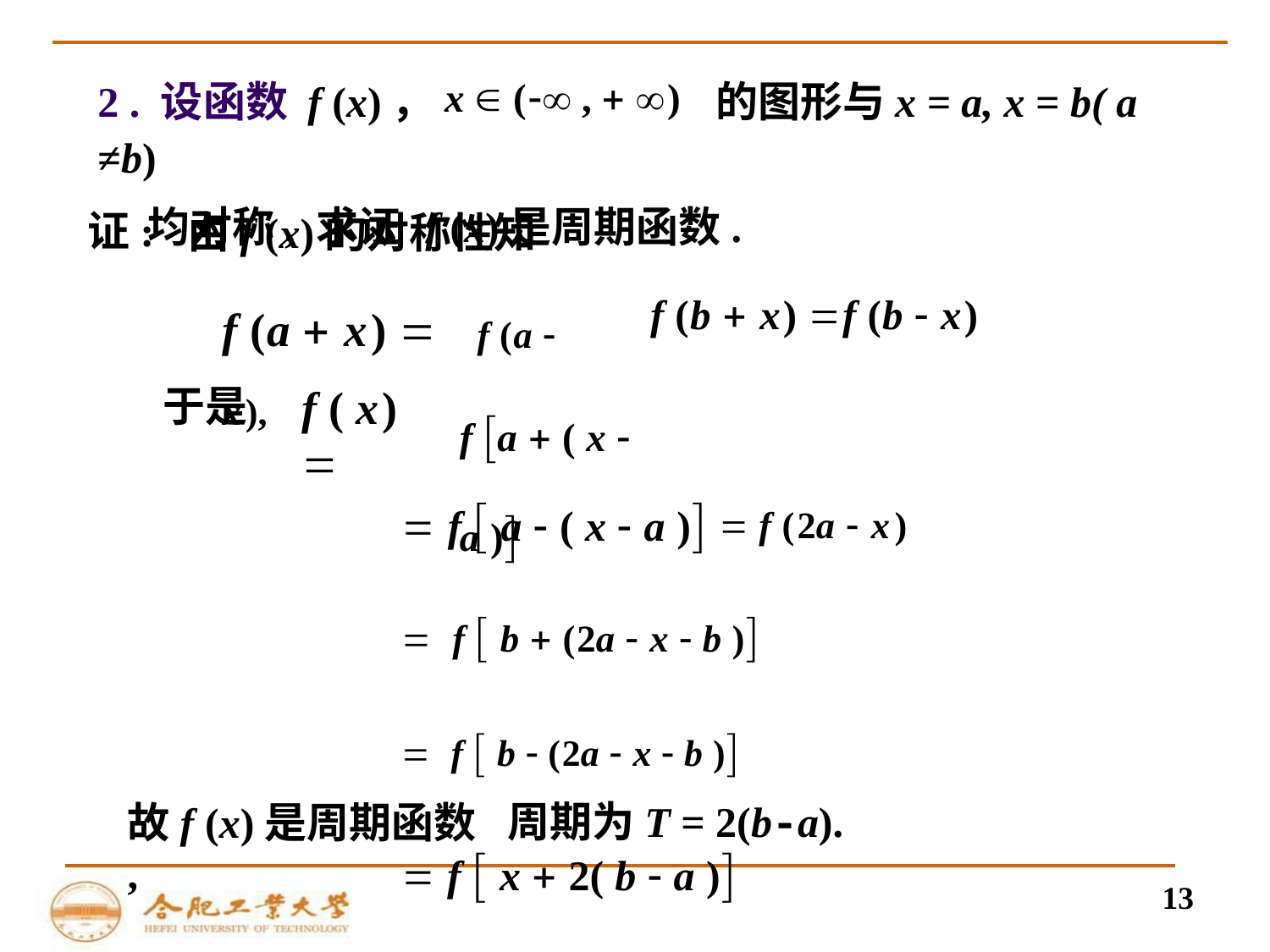

2 . 设函数 f (x)，x ∈ (−∞ , + ∞) 的图形与x = a, x = b( a ≠b)
均对称, 求证 f (x)是周期函数.
证:
由f (x)的对称性知
f (a + x) =	f (a − x),
f (b + x) =	f (b − x)
f [a + ( x − a )]
f ( x) =
于是
=	f [ a − ( x − a )] =	f (2a − x)
=  f [ b + (2a − x − b )]
=  f [ b − (2a − x − b )]
=	f [ x + 2( b − a )]
周期为T = 2(b-a).
故f (x)是周期函数 ,
13